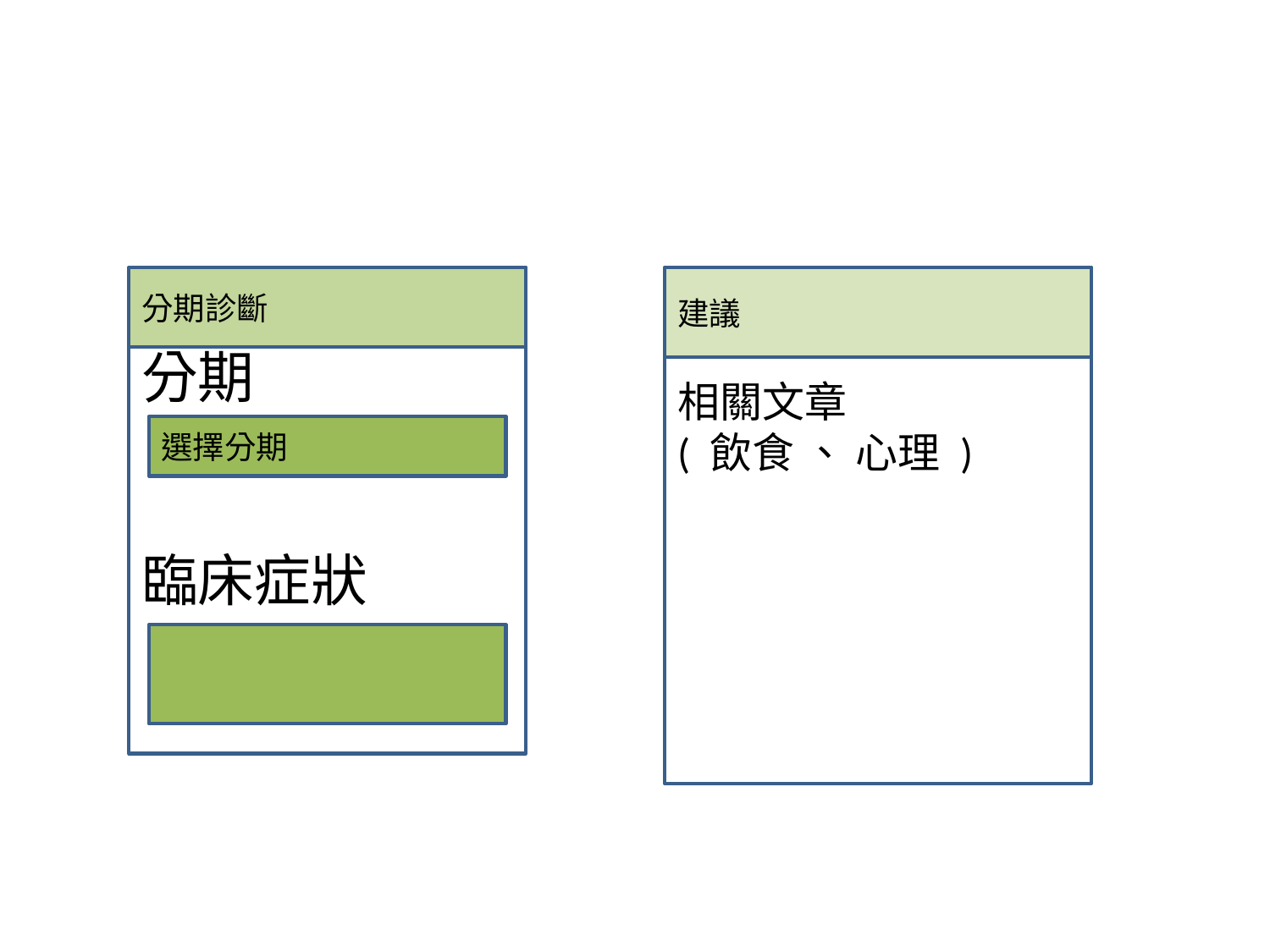

#

分期

臨床症狀

分期診斷

相關文章
( 飲食 、 心理 )
建議
選擇分期